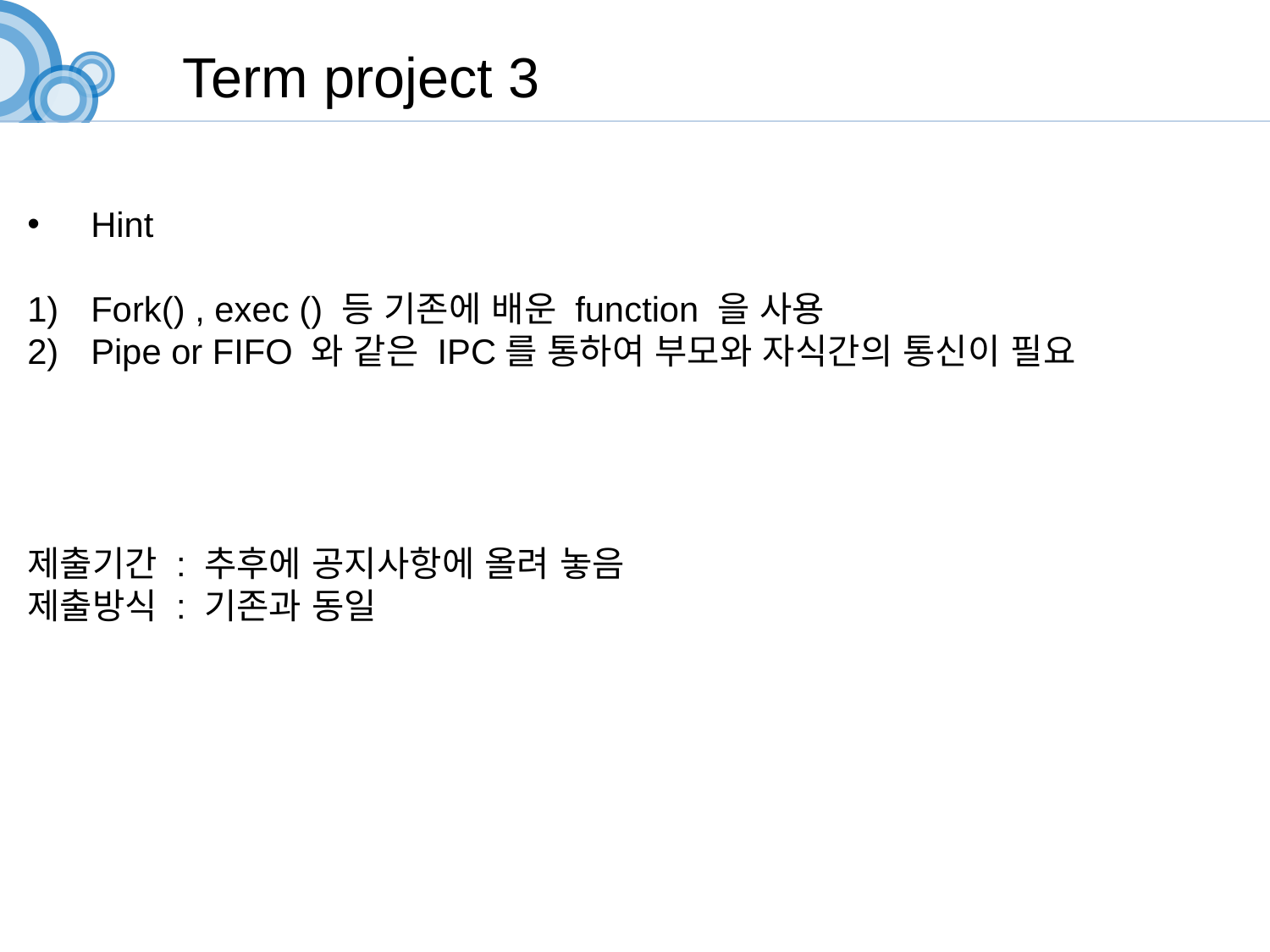

Term project 3
Hint

Fork() , exec () 등 기존에 배운 function 을 사용
Pipe or FIFO 와 같은 IPC를 통하여 부모와 자식간의 통신이 필요

제출기간 : 추후에 공지사항에 올려 놓음
제출방식 : 기존과 동일